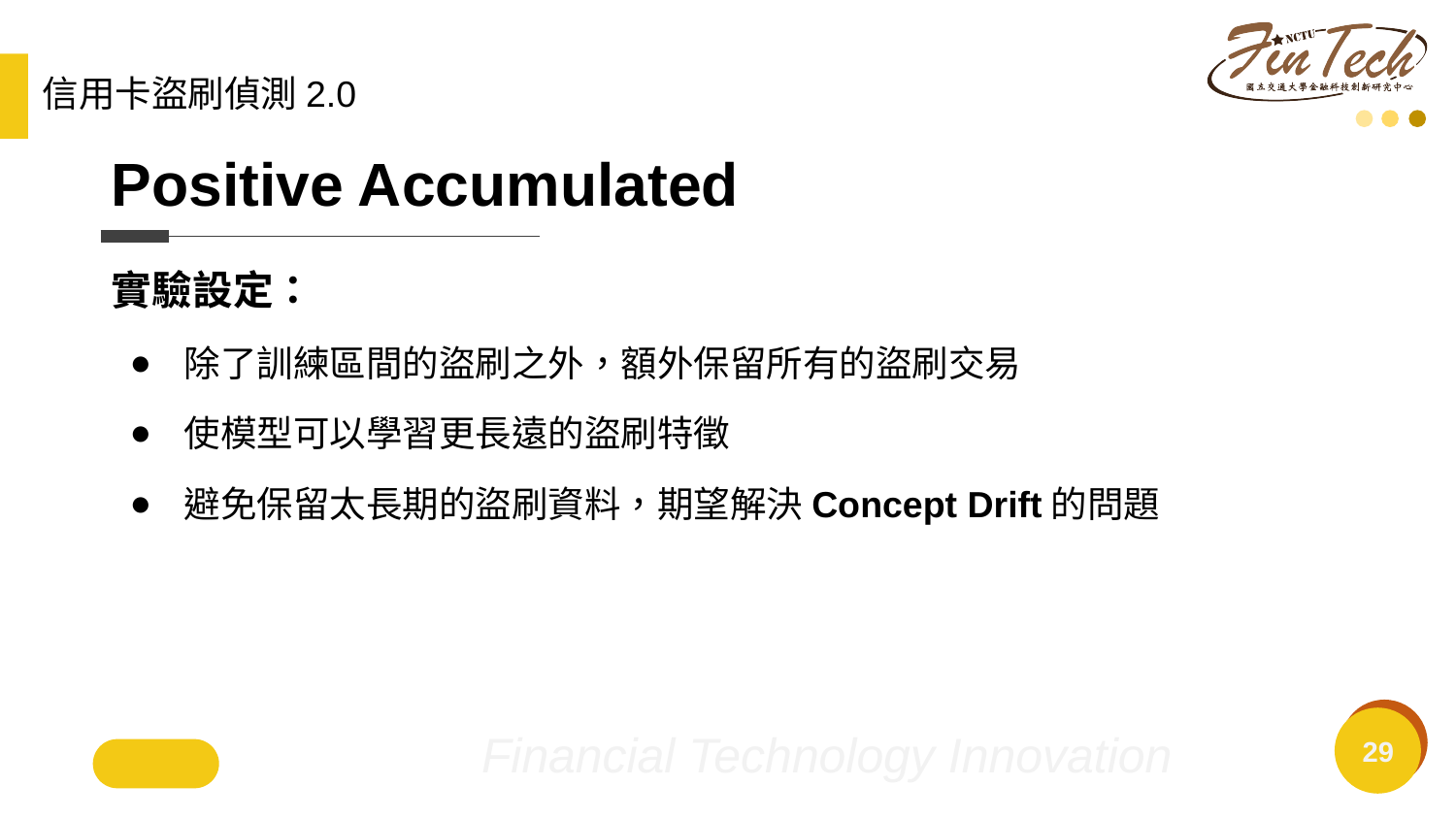

信用卡盜刷偵測2.0

# Positive Accumulated
實驗設定：
除了訓練區間的盜刷之外，額外保留所有的盜刷交易
使模型可以學習更長遠的盜刷特徵
避免保留太長期的盜刷資料，期望解決Concept Drift的問題

29